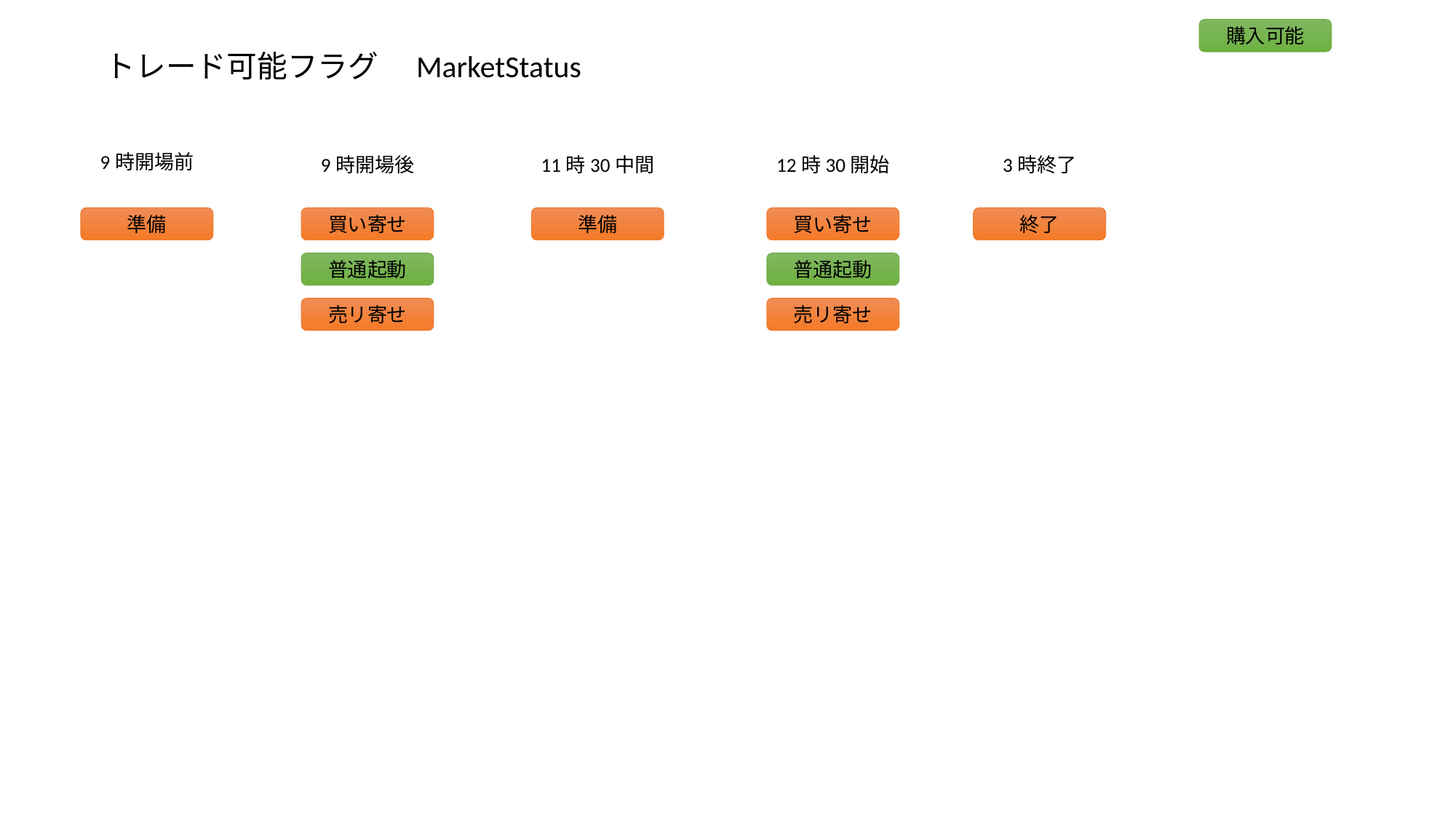

購入可能
# トレード可能フラグ　MarketStatus
9時開場前
9時開場後
11時30中間
12時30開始
3時終了
準備
買い寄せ
準備
買い寄せ
終了
普通起動
普通起動
売リ寄せ
売リ寄せ